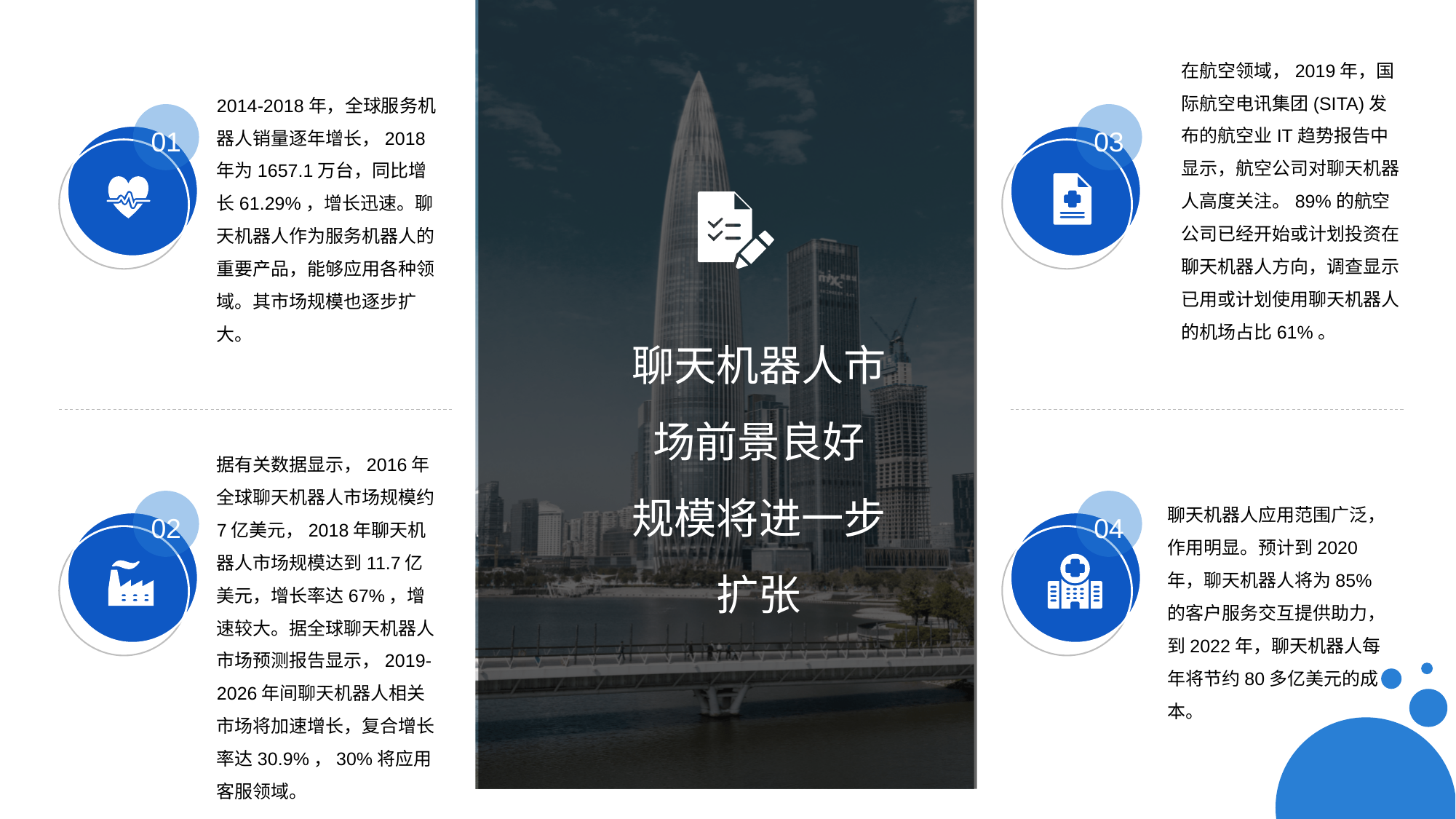

在航空领域，2019年，国际航空电讯集团(SITA)发布的航空业IT趋势报告中显示，航空公司对聊天机器人高度关注。89%的航空公司已经开始或计划投资在聊天机器人方向，调查显示已用或计划使用聊天机器人的机场占比61%。
2014-2018年，全球服务机器人销量逐年增长，2018年为1657.1万台，同比增长61.29%，增长迅速。聊天机器人作为服务机器人的重要产品，能够应用各种领域。其市场规模也逐步扩大。

01

03

聊天机器人市场前景良好
规模将进一步扩张
据有关数据显示，2016年全球聊天机器人市场规模约7亿美元，2018年聊天机器人市场规模达到11.7亿美元，增长率达67%，增速较大。据全球聊天机器人市场预测报告显示，2019-2026年间聊天机器人相关市场将加速增长，复合增长率达30.9%，30%将应用客服领域。

04
聊天机器人应用范围广泛，作用明显。预计到2020年，聊天机器人将为85%的客户服务交互提供助力，到2022年，聊天机器人每年将节约80多亿美元的成本。
02